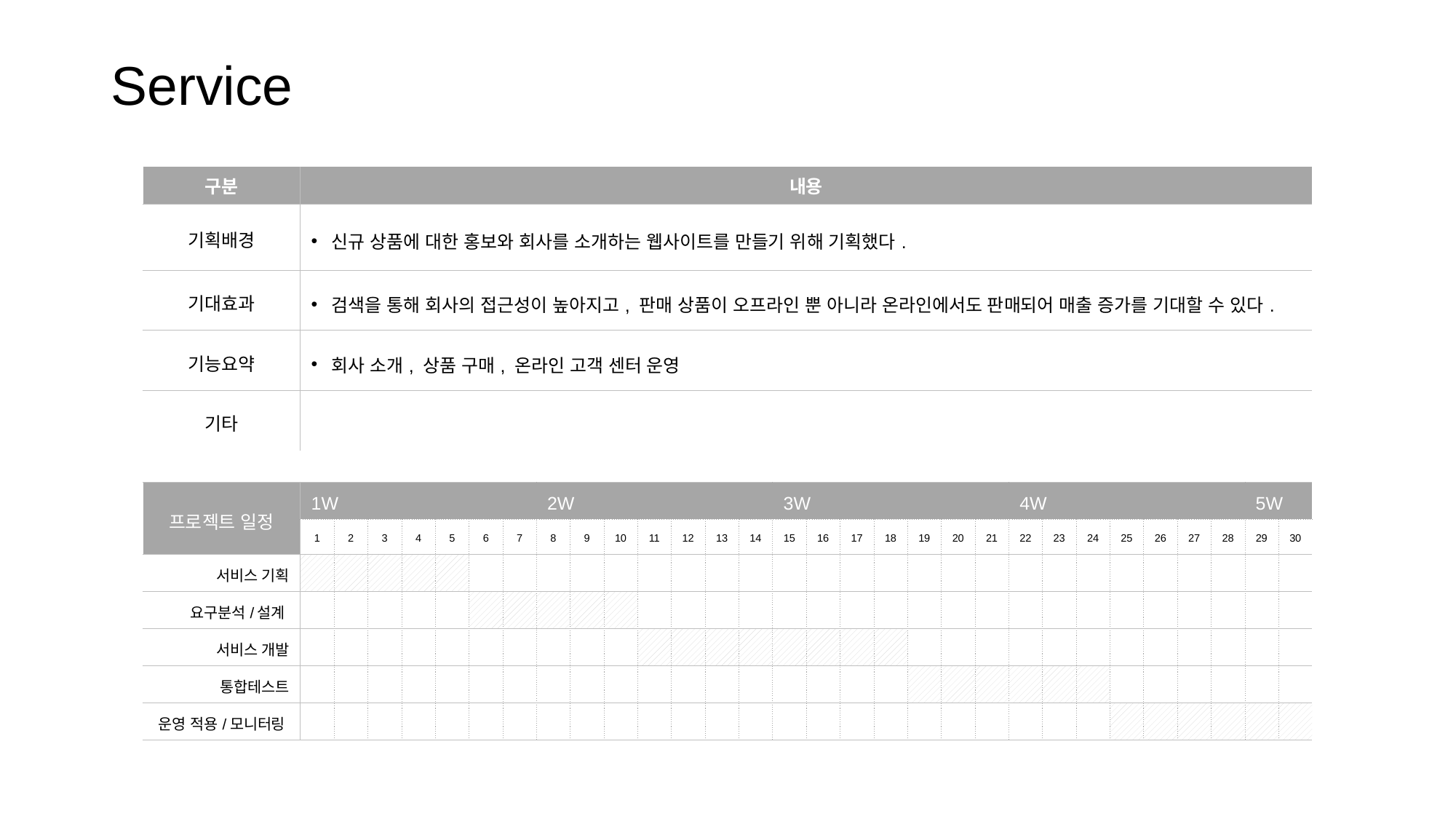

# Service
| 구분 | 내용 |  |  |  |  |  |  |  |  |  |  |  |  |  |  |  |  |  |  |  |  |  |  |  |  |  |  |  |  |  |
| --- | --- | --- | --- | --- | --- | --- | --- | --- | --- | --- | --- | --- | --- | --- | --- | --- | --- | --- | --- | --- | --- | --- | --- | --- | --- | --- | --- | --- | --- | --- |
| 기획배경 | 신규 상품에 대한 홍보와 회사를 소개하는 웹사이트를 만들기 위해 기획했다. |  |  |  |  |  |  |  |  |  |  |  |  |  |  |  |  |  |  |  |  |  |  |  |  |  |  |  |  |  |
| 기대효과 | 검색을 통해 회사의 접근성이 높아지고, 판매 상품이 오프라인 뿐 아니라 온라인에서도 판매되어 매출 증가를 기대할 수 있다. |  |  |  |  |  |  |  |  |  |  |  |  |  |  |  |  |  |  |  |  |  |  |  |  |  |  |  |  |  |
| 기능요약 | 회사 소개, 상품 구매, 온라인 고객 센터 운영 |  |  |  |  |  |  |  |  |  |  |  |  |  |  |  |  |  |  |  |  |  |  |  |  |  |  |  |  |  |
| 기타 |  |  |  |  |  |  |  |  |  |  |  |  |  |  |  |  |  |  |  |  |  |  |  |  |  |  |  |  |  |  |
|  |  |  |  |  |  |  |  |  |  |  |  |  |  |  |  |  |  |  |  |  |  |  |  |  |  |  |  |  |  |  |
| 프로젝트 일정 | 1W |  |  |  |  |  |  | 2W |  |  |  |  |  |  | 3W |  |  |  |  |  |  | 4W |  |  |  |  |  |  | 5W |  |
|  | 1 | 2 | 3 | 4 | 5 | 6 | 7 | 8 | 9 | 10 | 11 | 12 | 13 | 14 | 15 | 16 | 17 | 18 | 19 | 20 | 21 | 22 | 23 | 24 | 25 | 26 | 27 | 28 | 29 | 30 |
| 서비스 기획 |  |  |  |  |  |  |  |  |  |  |  |  |  |  |  |  |  |  |  |  |  |  |  |  |  |  |  |  |  |  |
| 요구분석/설계 |  |  |  |  |  |  |  |  |  |  |  |  |  |  |  |  |  |  |  |  |  |  |  |  |  |  |  |  |  |  |
| 서비스 개발 |  |  |  |  |  |  |  |  |  |  |  |  |  |  |  |  |  |  |  |  |  |  |  |  |  |  |  |  |  |  |
| 통합테스트 |  |  |  |  |  |  |  |  |  |  |  |  |  |  |  |  |  |  |  |  |  |  |  |  |  |  |  |  |  |  |
| 운영 적용/모니터링 |  |  |  |  |  |  |  |  |  |  |  |  |  |  |  |  |  |  |  |  |  |  |  |  |  |  |  |  |  |  |